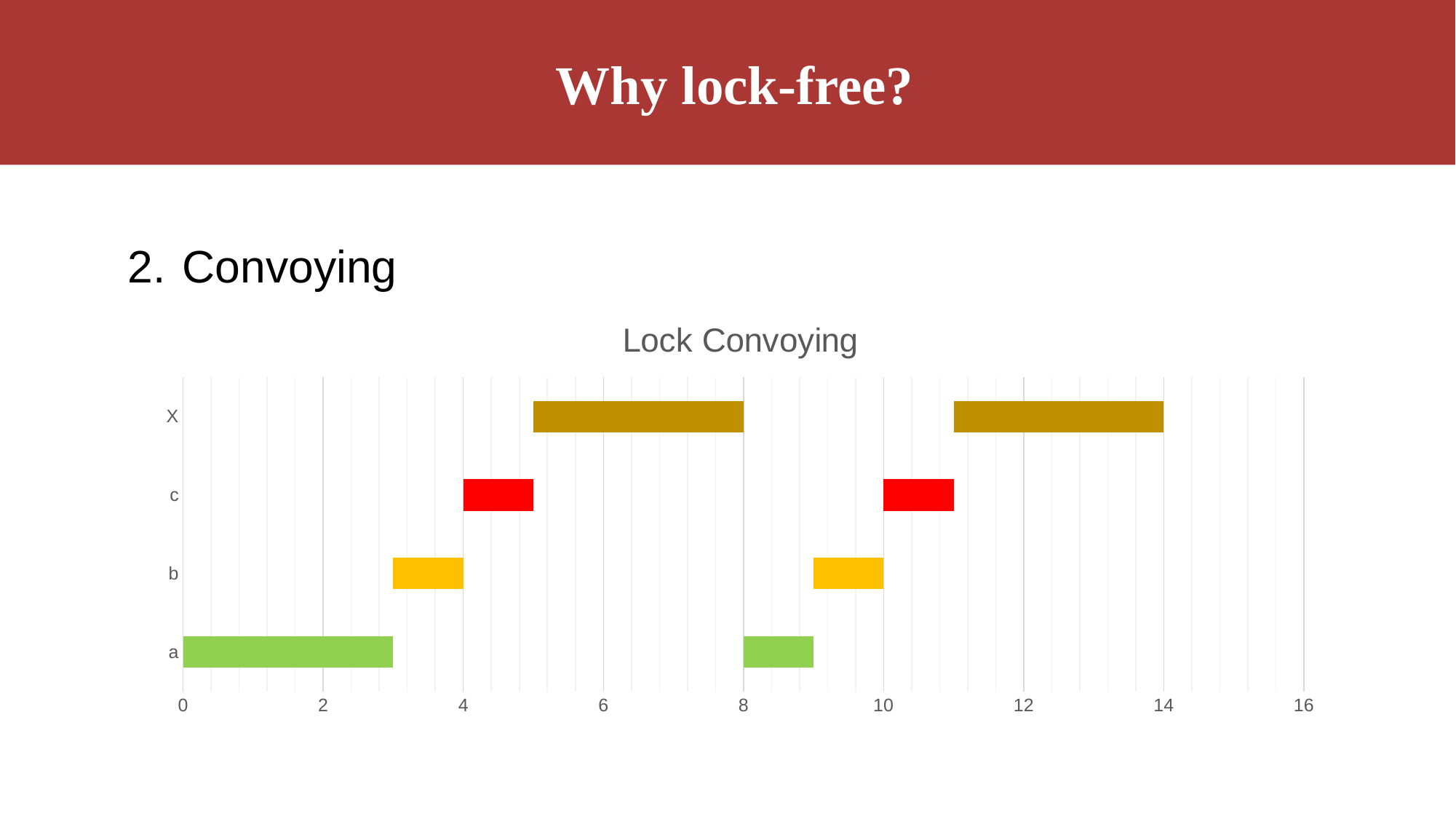

Why lock-free?
Convoying

### Chart: Lock Convoying

| Category | 列1 | 列2 | 列4 | 列3 | 列5 | 列6 |  |  |  |  |  |
|---|---|---|---|---|---|---|---|---|---|---|---|
| a | 3.0 | 1.0 | 1.0 | 3.0 | 1.0 | None | None | None | None | None | None |
| b | 3.0 | 1.0 | 2.0 | 3.0 | 1.0 | None | None | None | None | None | None |
| c | 3.0 | 1.0 | 1.0 | 5.0 | 1.0 | 0.0 | None | None | None | None | None |
| X | 3.0 | 2.0 | 3.0 | 3.0 | 3.0 | None | None | None | None | None | None |